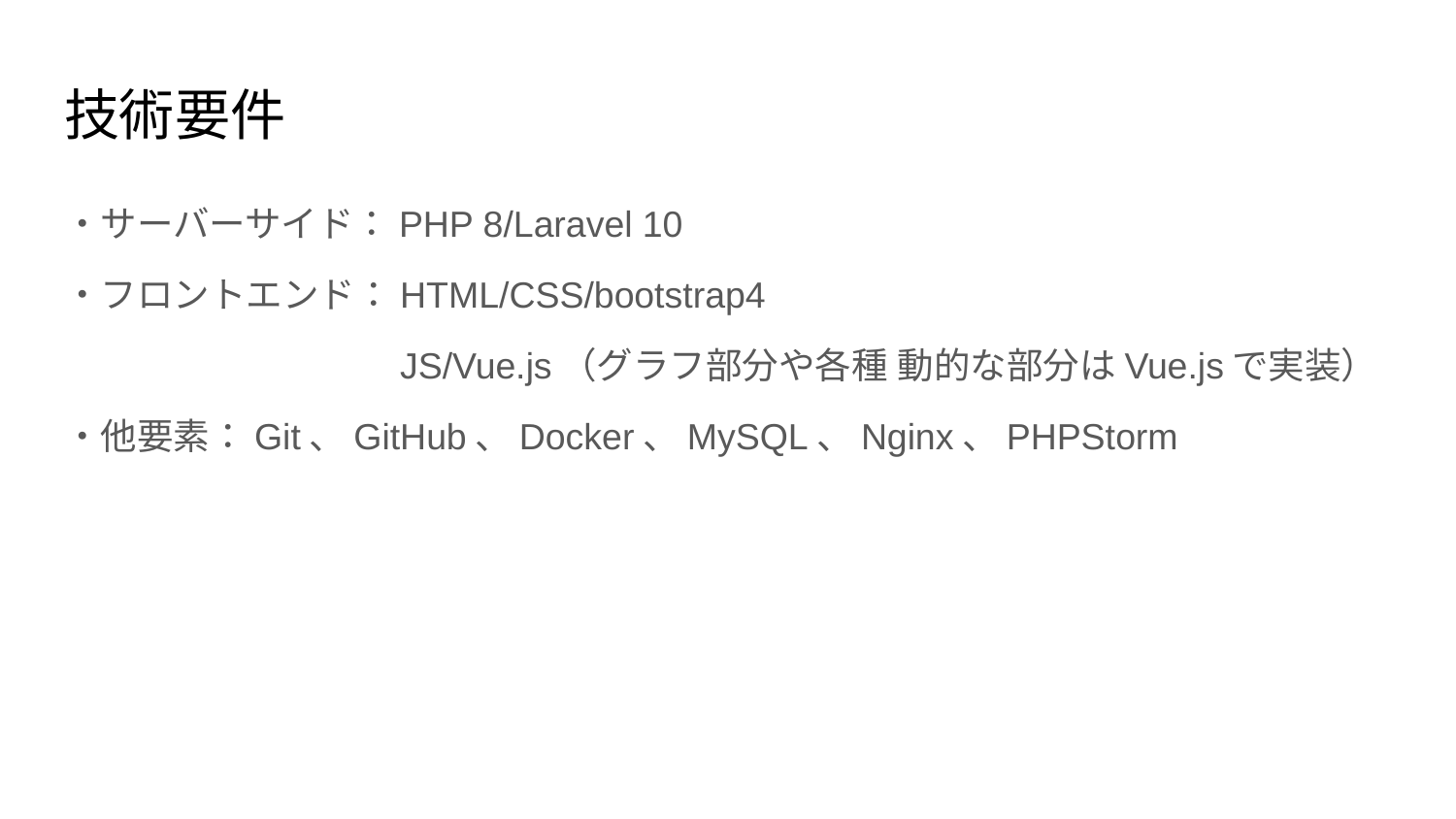

# 技術要件
・サーバーサイド：PHP 8/Laravel 10
・フロントエンド：HTML/CSS/bootstrap4
　　　　　　　　　JS/Vue.js（グラフ部分や各種 動的な部分はVue.jsで実装）
・他要素：Git、GitHub、Docker、MySQL、Nginx、PHPStorm